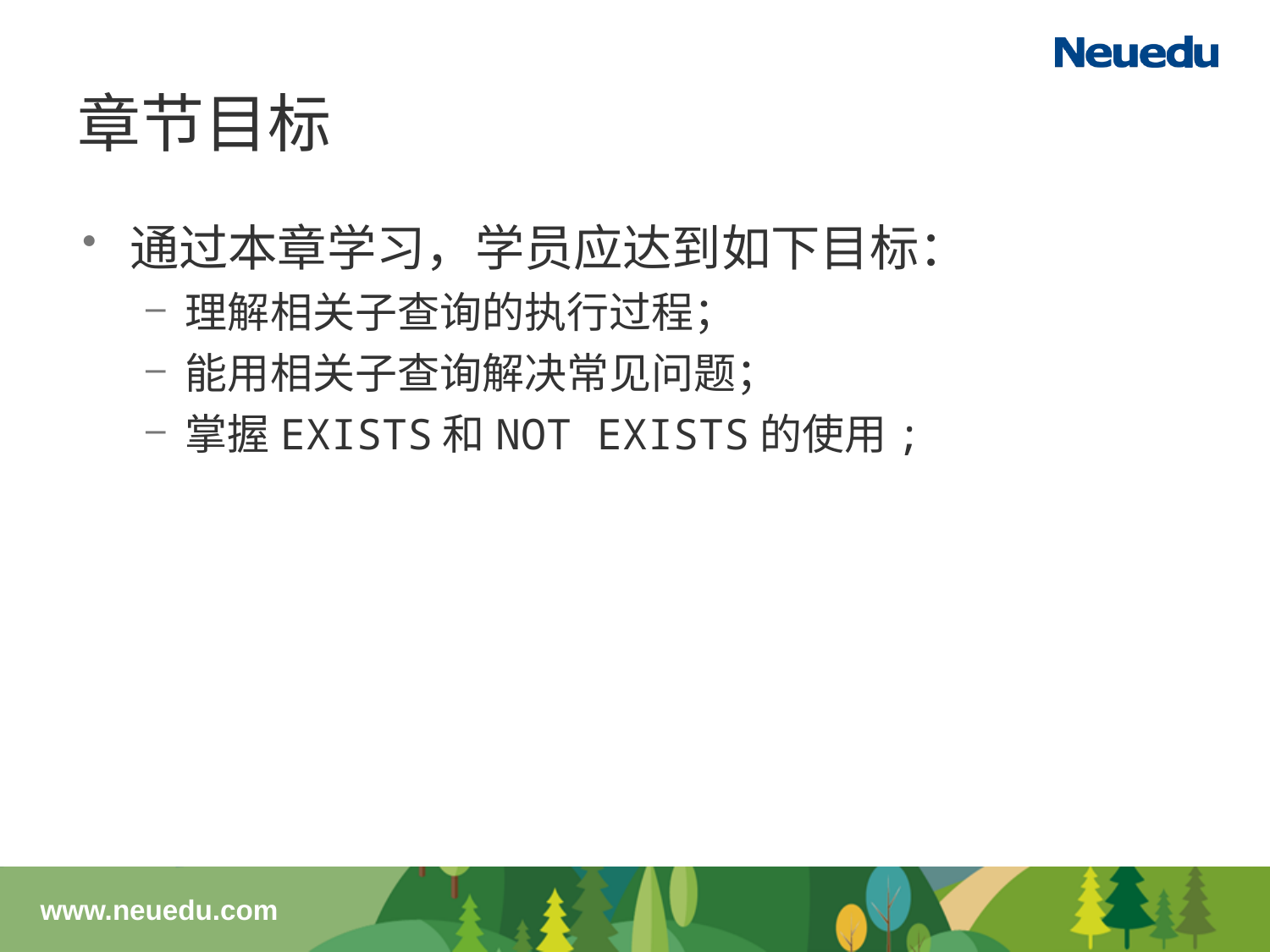

章节目标
通过本章学习，学员应达到如下目标：
理解相关子查询的执行过程；
能用相关子查询解决常见问题；
掌握EXISTS和NOT EXISTS的使用;